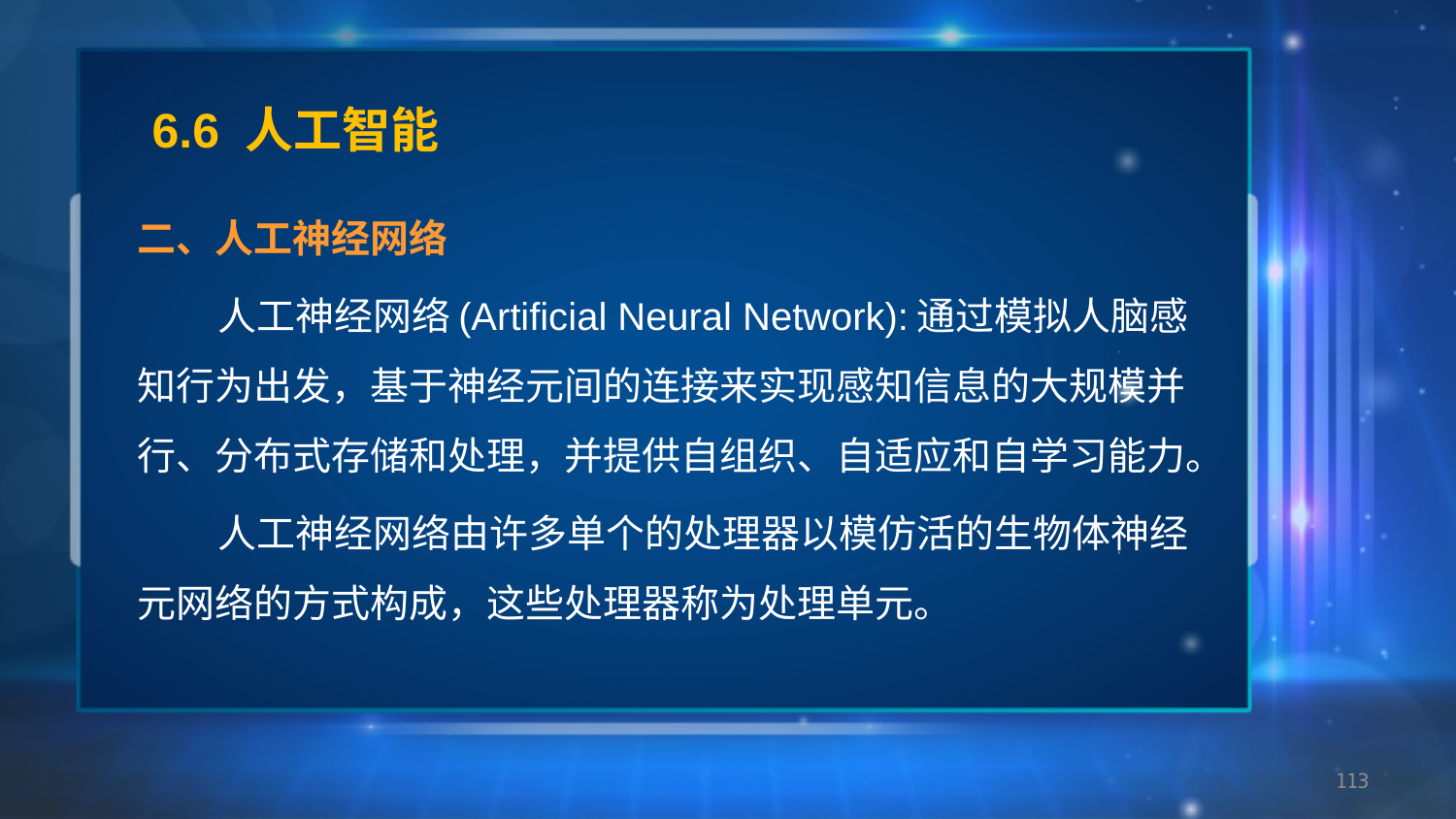

# 6.6 人工智能
二、人工神经网络
人工神经网络(Artificial Neural Network):通过模拟人脑感知行为出发，基于神经元间的连接来实现感知信息的大规模并行、分布式存储和处理，并提供自组织、自适应和自学习能力。
人工神经网络由许多单个的处理器以模仿活的生物体神经元网络的方式构成，这些处理器称为处理单元。
113